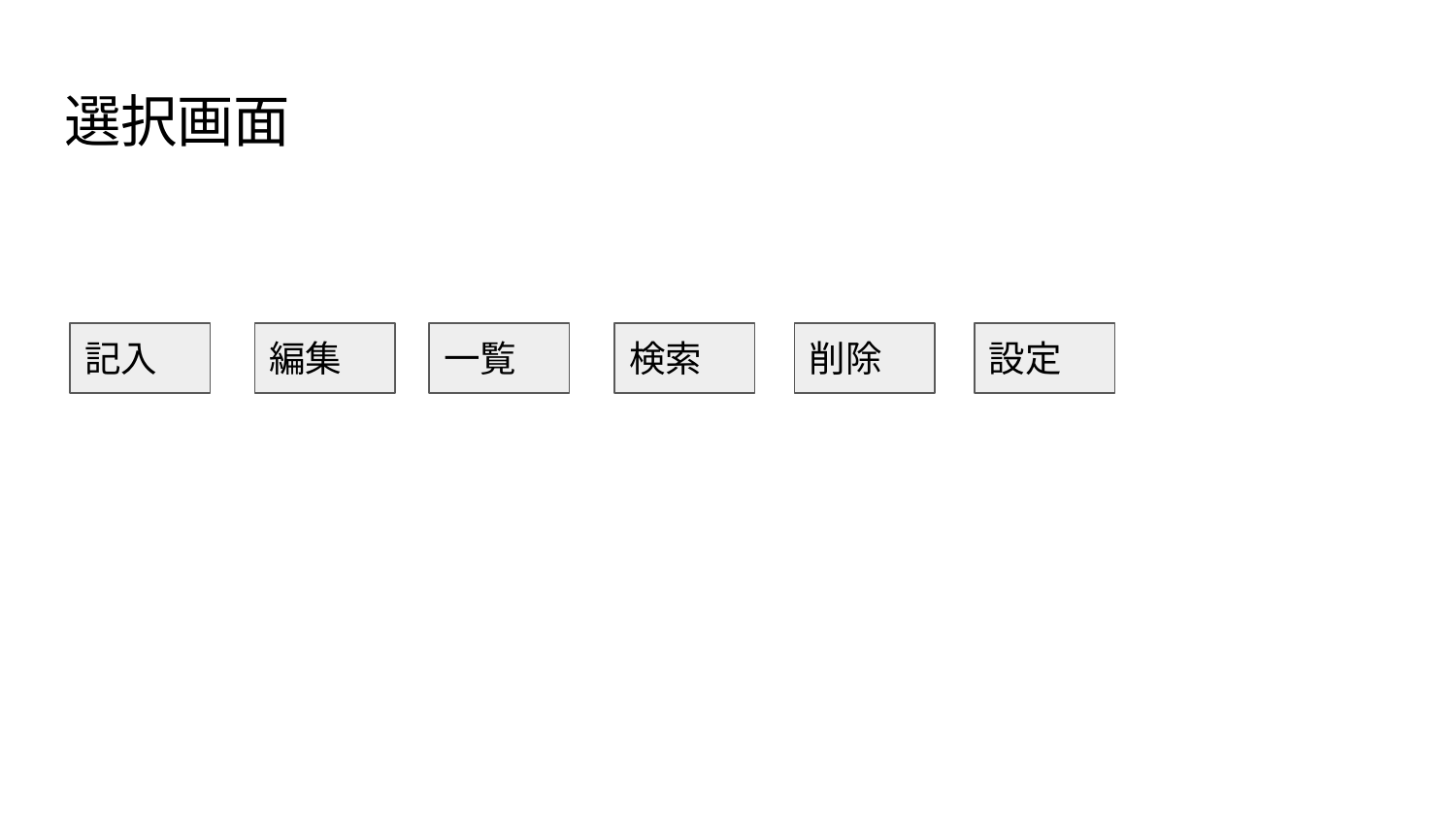

# 選択画面
記入
編集
一覧
検索
削除
設定